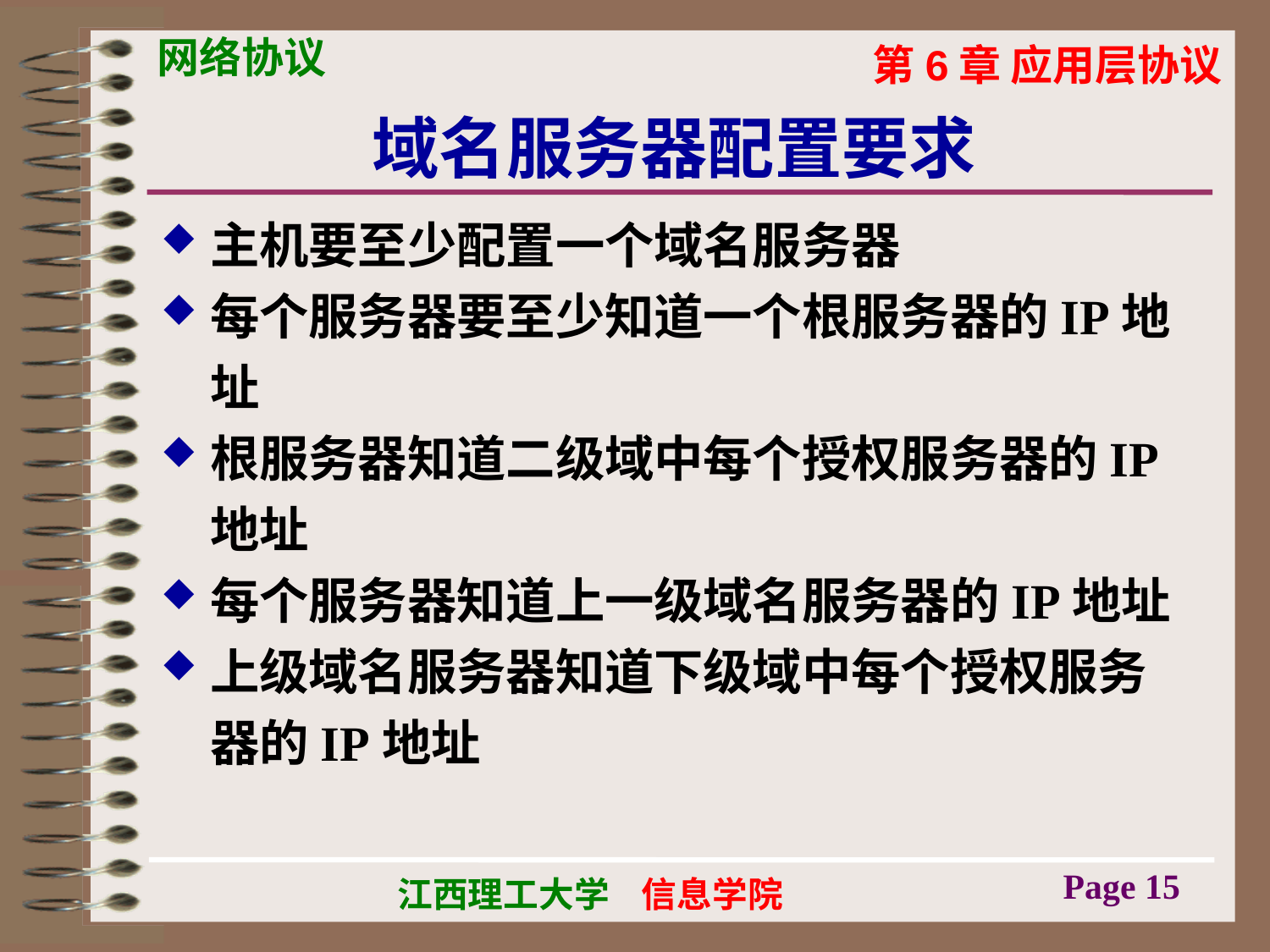

域名服务器配置要求
主机要至少配置一个域名服务器
每个服务器要至少知道一个根服务器的IP地址
根服务器知道二级域中每个授权服务器的IP地址
每个服务器知道上一级域名服务器的IP地址
上级域名服务器知道下级域中每个授权服务器的IP地址
Page 15